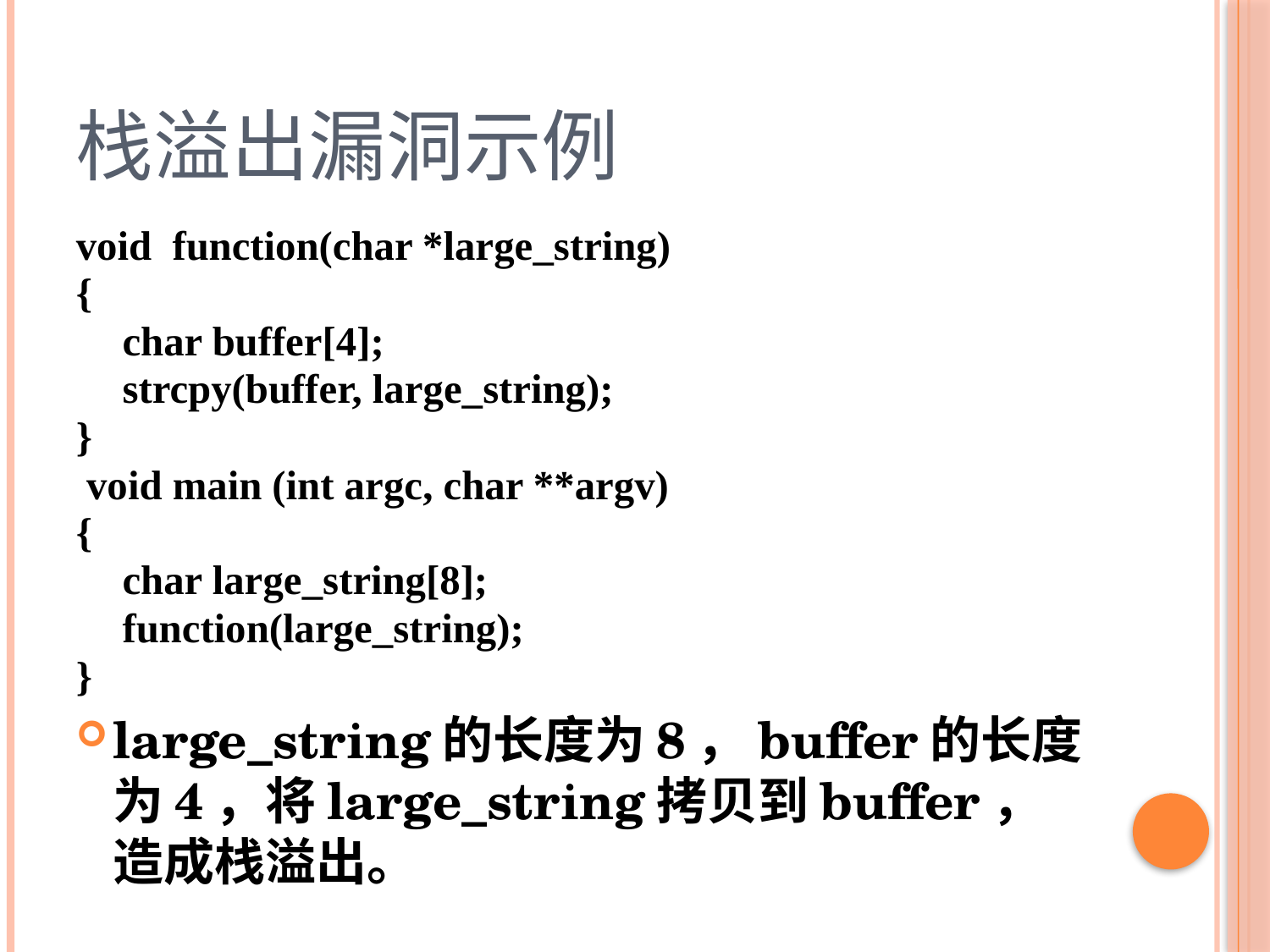

# 栈溢出漏洞示例
void  function(char *large_string)
{
	char buffer[4];
	strcpy(buffer, large_string);
}
 void main (int argc, char **argv)
{
	char large_string[8];
	function(large_string);
}
large_string的长度为8，buffer的长度为4，将large_string拷贝到buffer，造成栈溢出。